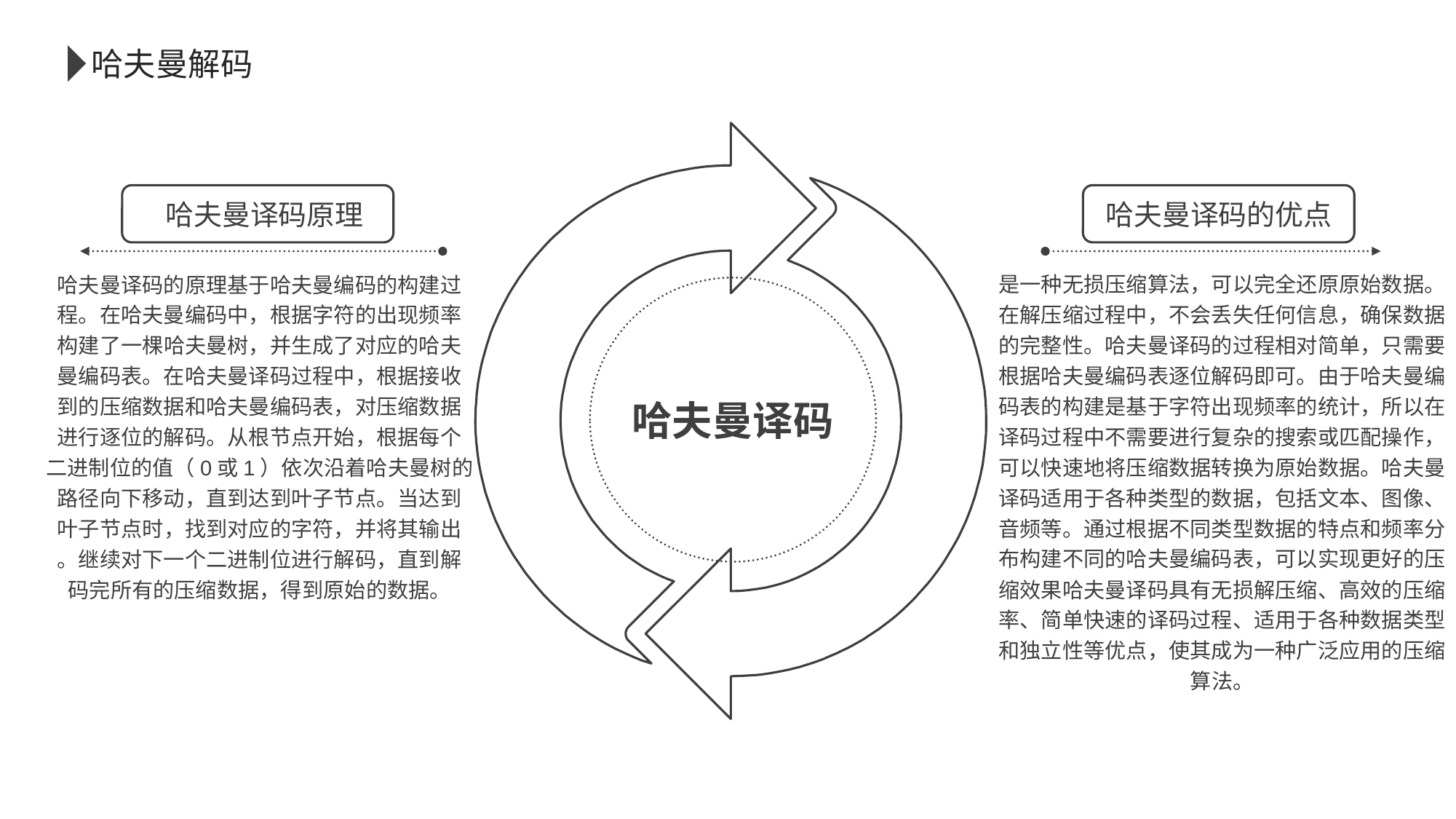

哈夫曼解码

 哈夫曼译码原理

哈夫曼译码的原理基于哈夫曼编码的构建过
程。在哈夫曼编码中，根据字符的出现频率
构建了一棵哈夫曼树，并生成了对应的哈夫
曼编码表。在哈夫曼译码过程中，根据接收
到的压缩数据和哈夫曼编码表，对压缩数据
进行逐位的解码。从根节点开始，根据每个
二进制位的值（0或1）依次沿着哈夫曼树的
路径向下移动，直到达到叶子节点。当达到
叶子节点时，找到对应的字符，并将其输出
。继续对下一个二进制位进行解码，直到解
码完所有的压缩数据，得到原始的数据。
哈夫曼译码的优点

是一种无损压缩算法，可以完全还原原始数据。
在解压缩过程中，不会丢失任何信息，确保数据
的完整性。哈夫曼译码的过程相对简单，只需要
根据哈夫曼编码表逐位解码即可。由于哈夫曼编
码表的构建是基于字符出现频率的统计，所以在
译码过程中不需要进行复杂的搜索或匹配操作，
可以快速地将压缩数据转换为原始数据。哈夫曼
译码适用于各种类型的数据，包括文本、图像、
音频等。通过根据不同类型数据的特点和频率分
布构建不同的哈夫曼编码表，可以实现更好的压
缩效果哈夫曼译码具有无损解压缩、高效的压缩
率、简单快速的译码过程、适用于各种数据类型
和独立性等优点，使其成为一种广泛应用的压缩
算法。
哈夫曼译码